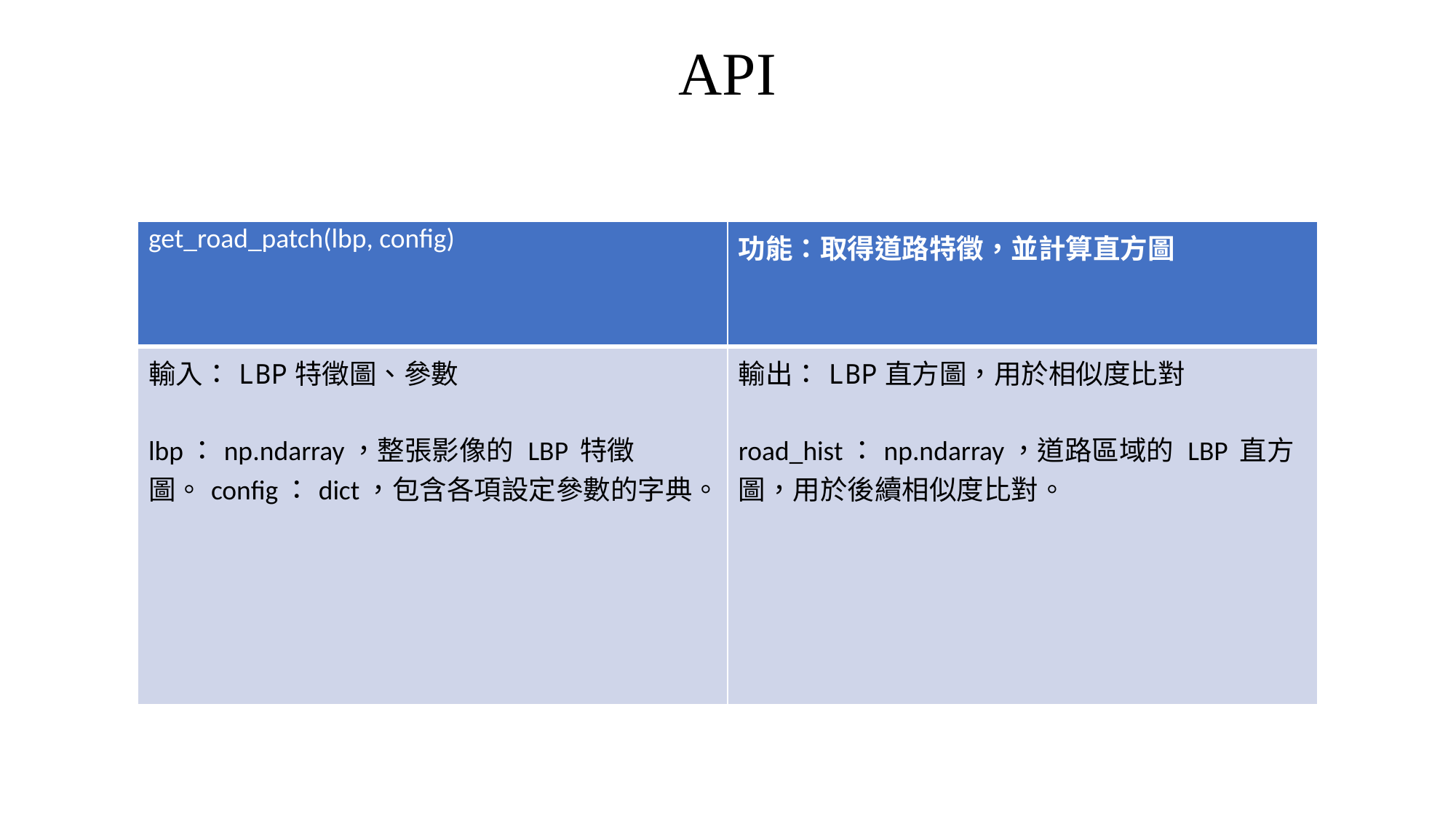

API
| get\_road\_patch(lbp, config) | 功能：取得道路特徵，並計算直方圖 |
| --- | --- |
| 輸入：LBP特徵圖、參數 lbp：np.ndarray，整張影像的 LBP 特徵圖。config：dict，包含各項設定參數的字典。 | 輸出：LBP直方圖，用於相似度比對 road\_hist：np.ndarray，道路區域的 LBP 直方圖，用於後續相似度比對。 |